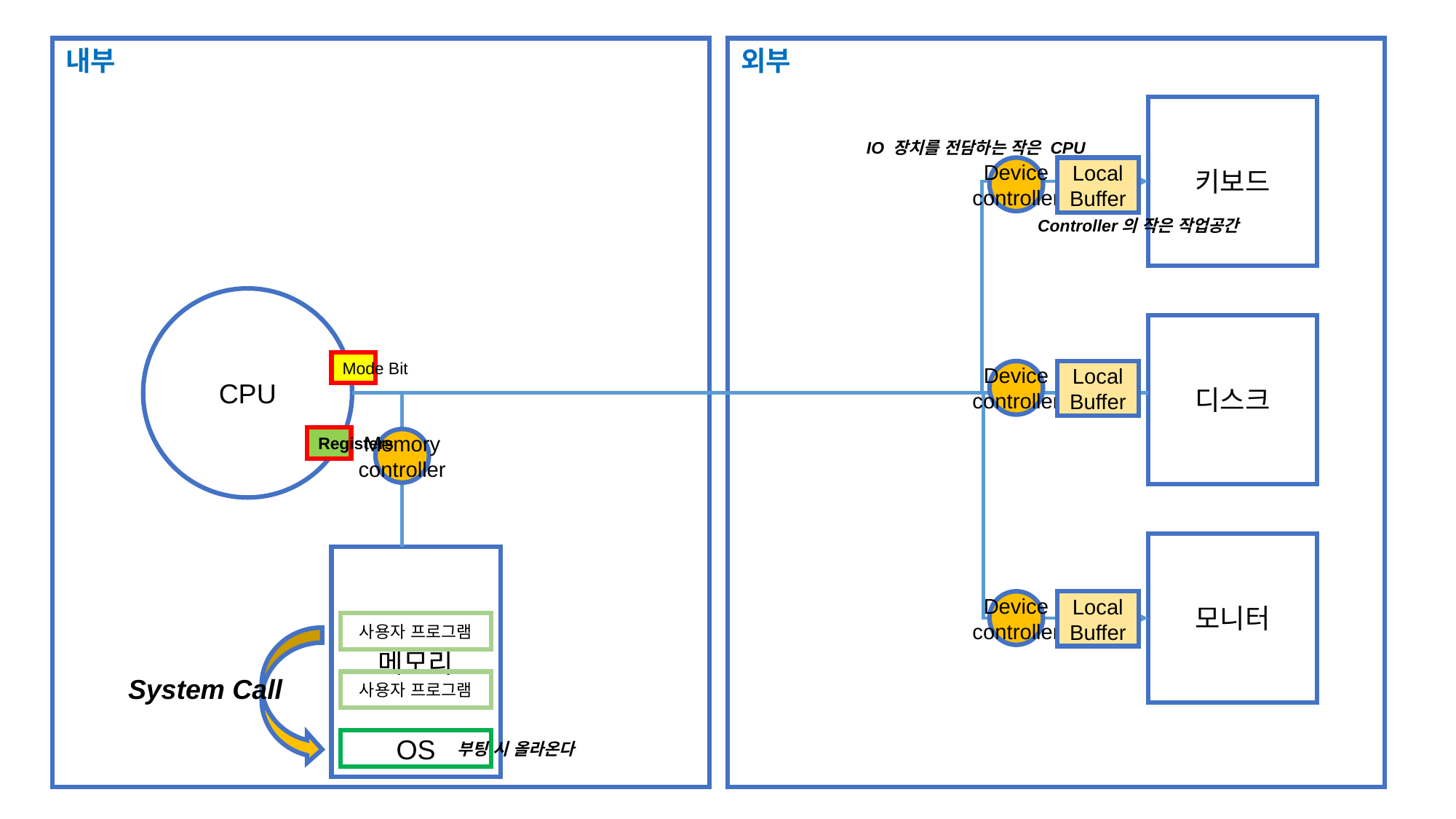

내부

외부
키보드
IO 장치를 전담하는 작은 CPU
Device
controller
Local
Buffer
Controller의 작은 작업공간
CPU
디스크
Mode Bit
Device
controller
Local
Buffer
Registers
Memory
controller
모니터
메모리
Device
controller
Local
Buffer
사용자 프로그램

System Call
사용자 프로그램
OS
부팅 시 올라온다